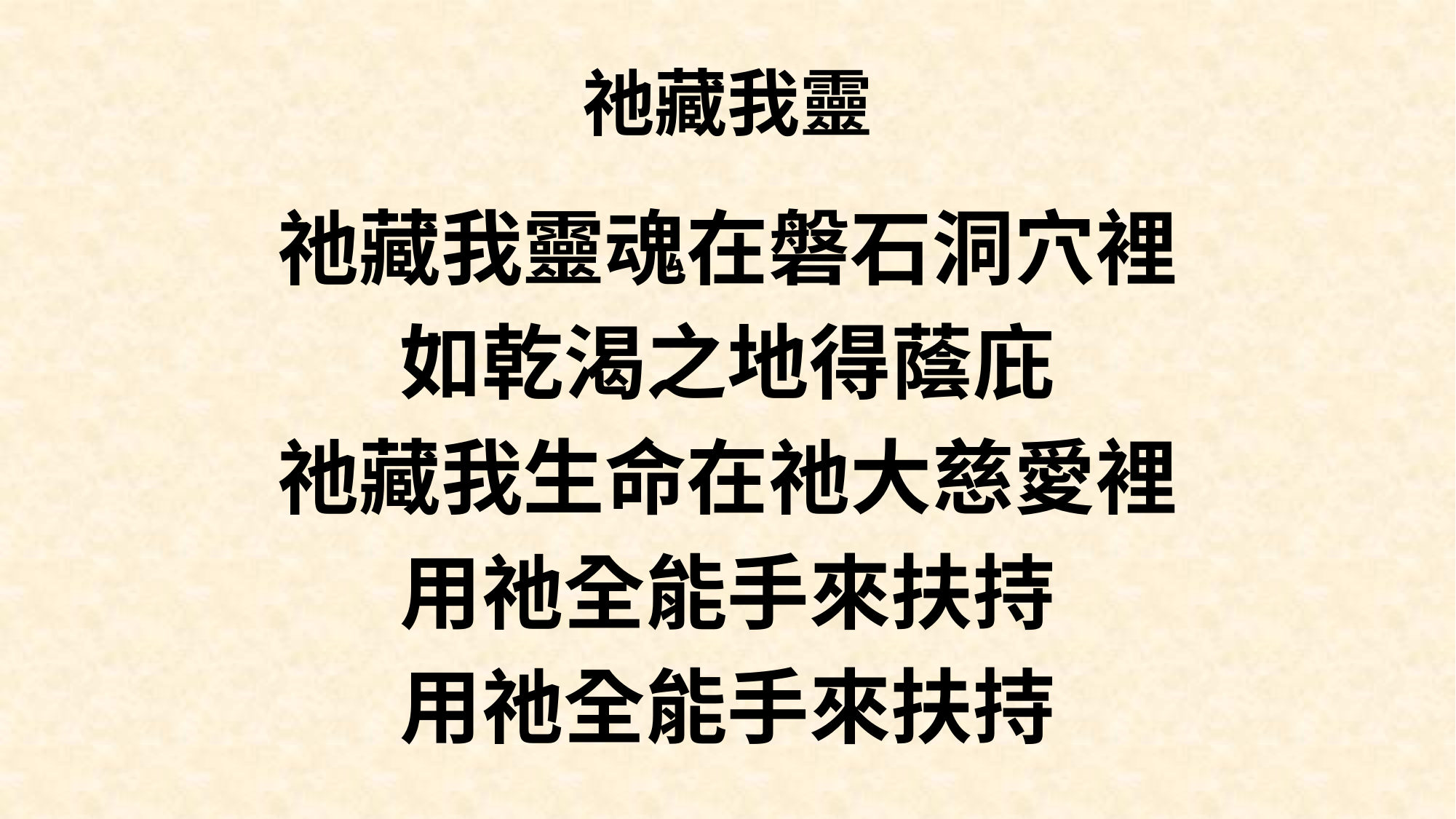

# 祂藏我靈
祂藏我靈魂在磐石洞穴裡
如乾渴之地得蔭庇
祂藏我生命在祂大慈愛裡
用祂全能手來扶持
用祂全能手來扶持